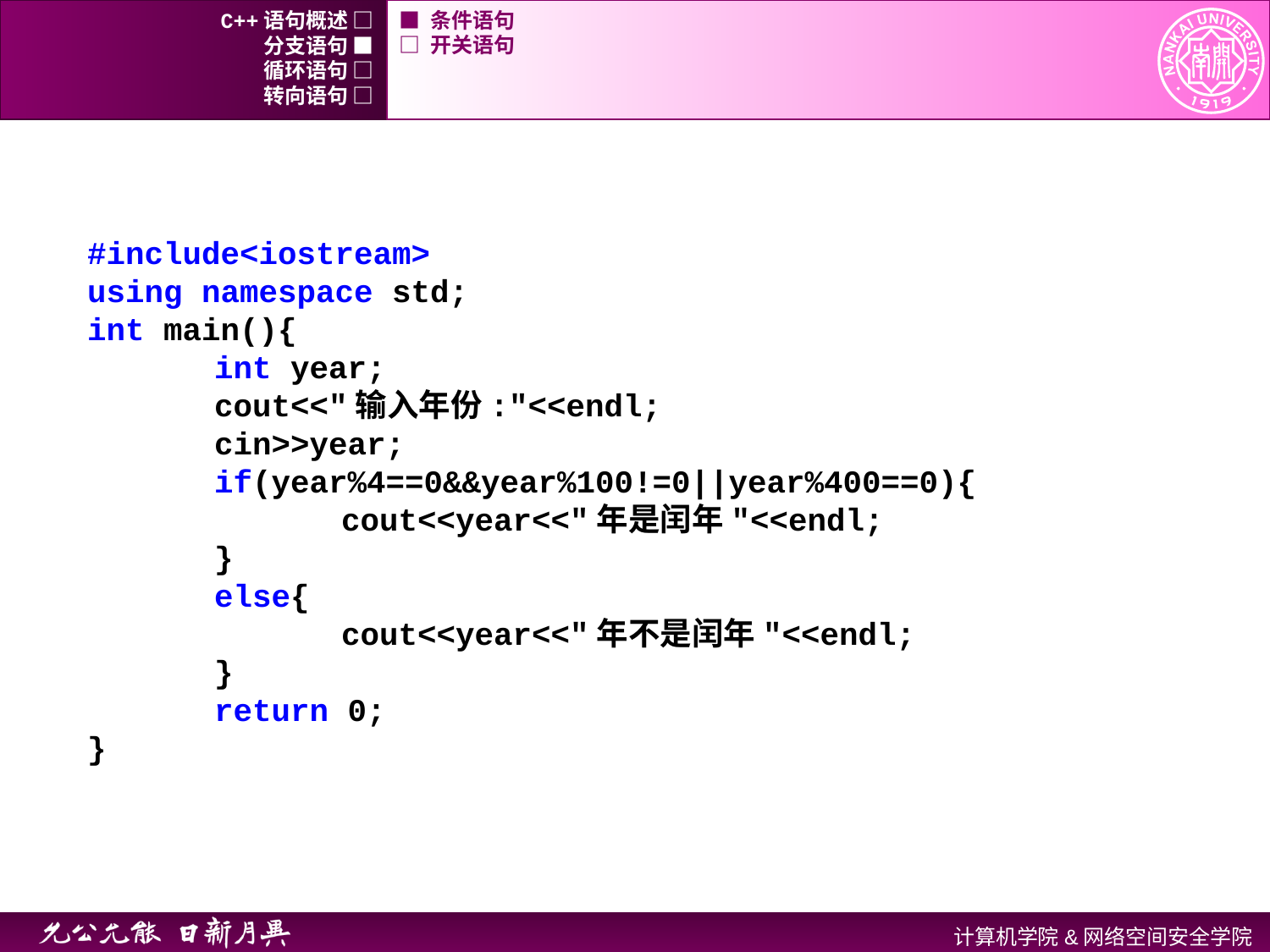

C++语句概述 □
■ 条件语句
分支语句 ■
□ 开关语句
循环语句 □

转向语句 □

#include<iostream>
using namespace std;
int main(){
	int year;
	cout<<"输入年份:"<<endl;
	cin>>year;
	if(year%4==0&&year%100!=0||year%400==0){
		cout<<year<<"年是闰年"<<endl;
	}
	else{
    		cout<<year<<"年不是闰年"<<endl;
	}
	return 0;
}